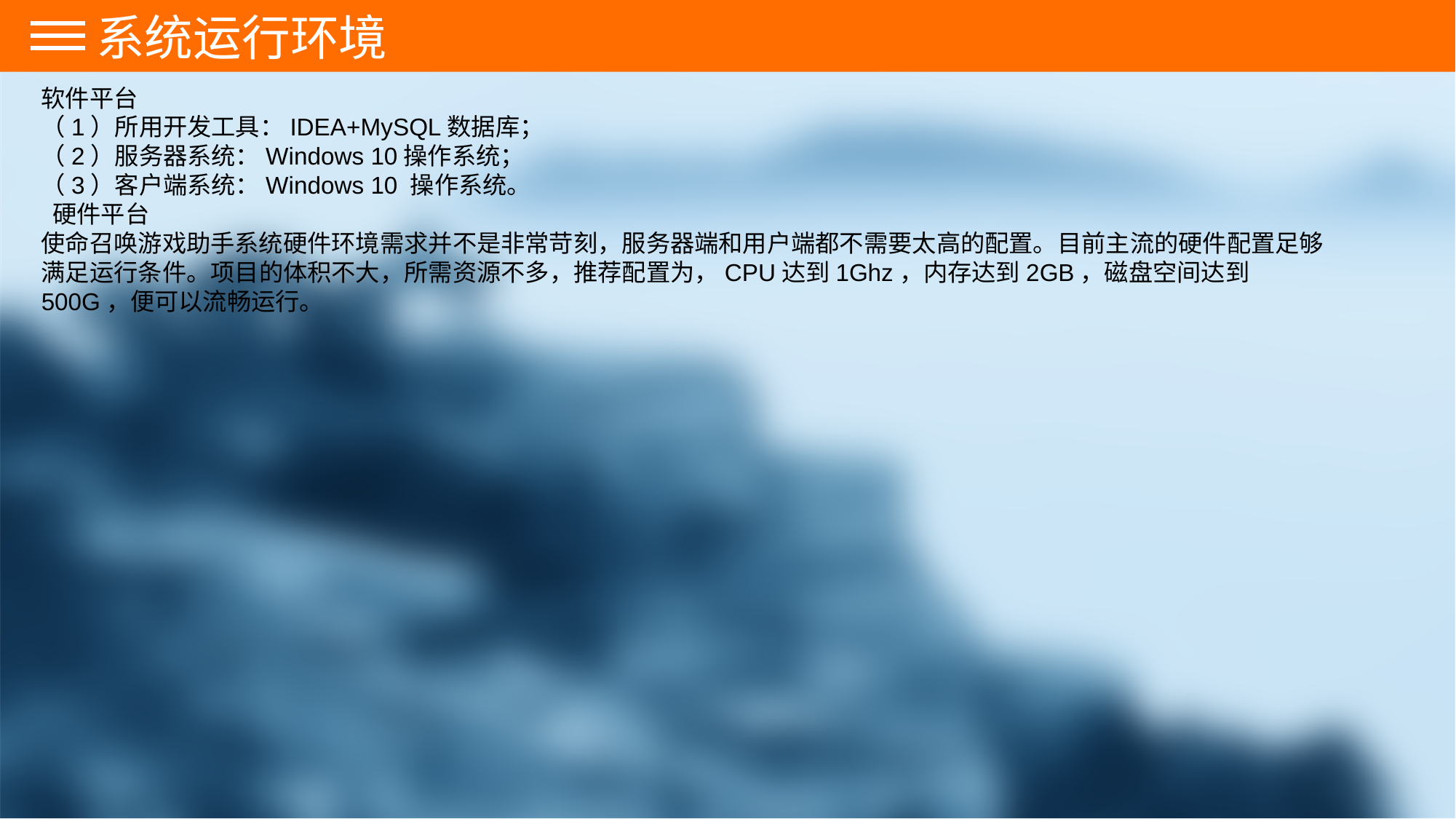

系统运行环境
软件平台
（1）所用开发工具：IDEA+MySQL数据库；
（2）服务器系统：Windows 10操作系统；
（3）客户端系统：Windows 10 操作系统。
 硬件平台
使命召唤游戏助手系统硬件环境需求并不是非常苛刻，服务器端和用户端都不需要太高的配置。目前主流的硬件配置足够满足运行条件。项目的体积不大，所需资源不多，推荐配置为，CPU达到1Ghz，内存达到2GB，磁盘空间达到500G，便可以流畅运行。